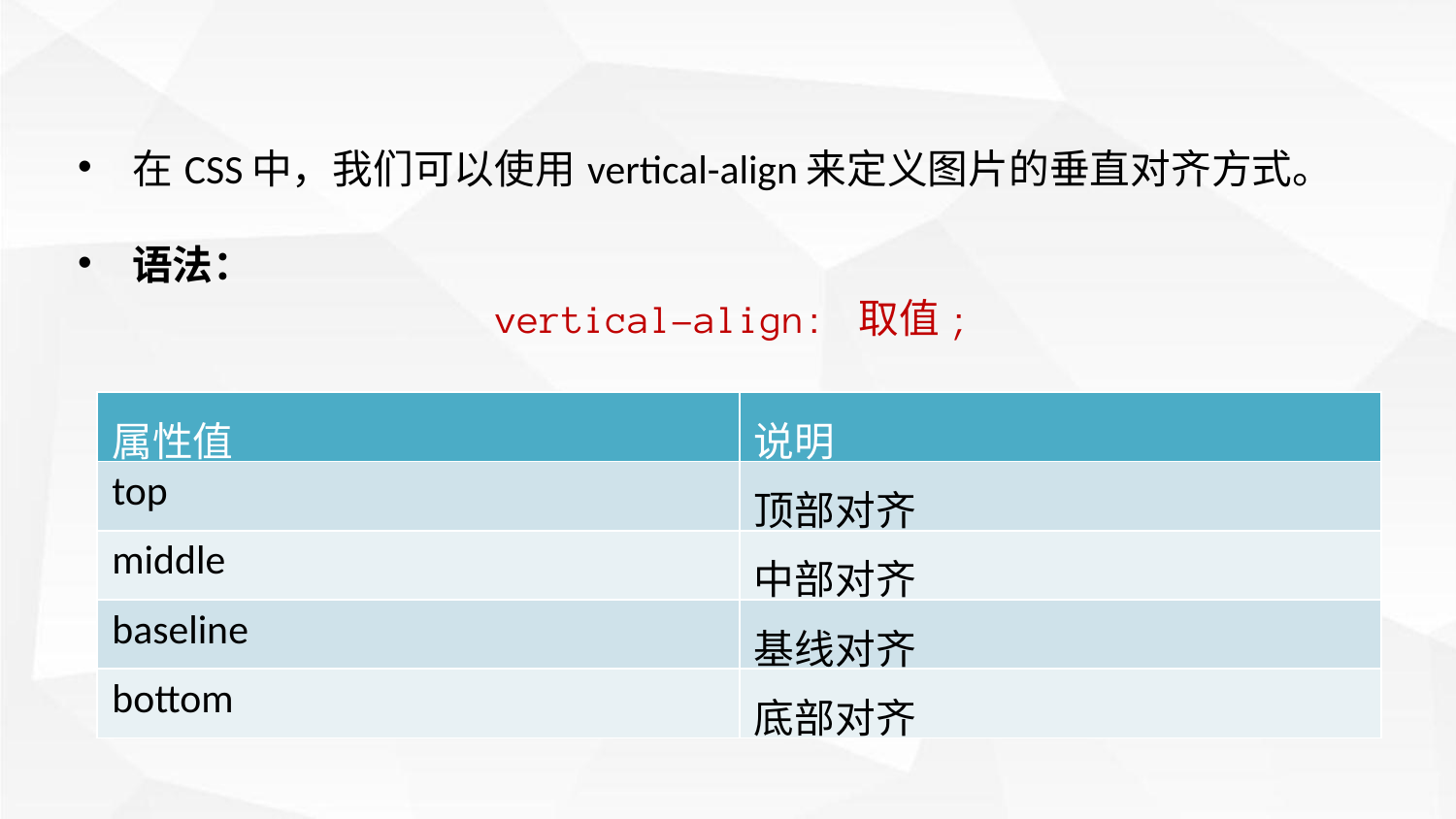

在CSS中，我们可以使用vertical-align来定义图片的垂直对齐方式。
语法：
vertical-align: 取值;
| 属性值 | 说明 |
| --- | --- |
| top | 顶部对齐 |
| middle | 中部对齐 |
| baseline | 基线对齐 |
| bottom | 底部对齐 |